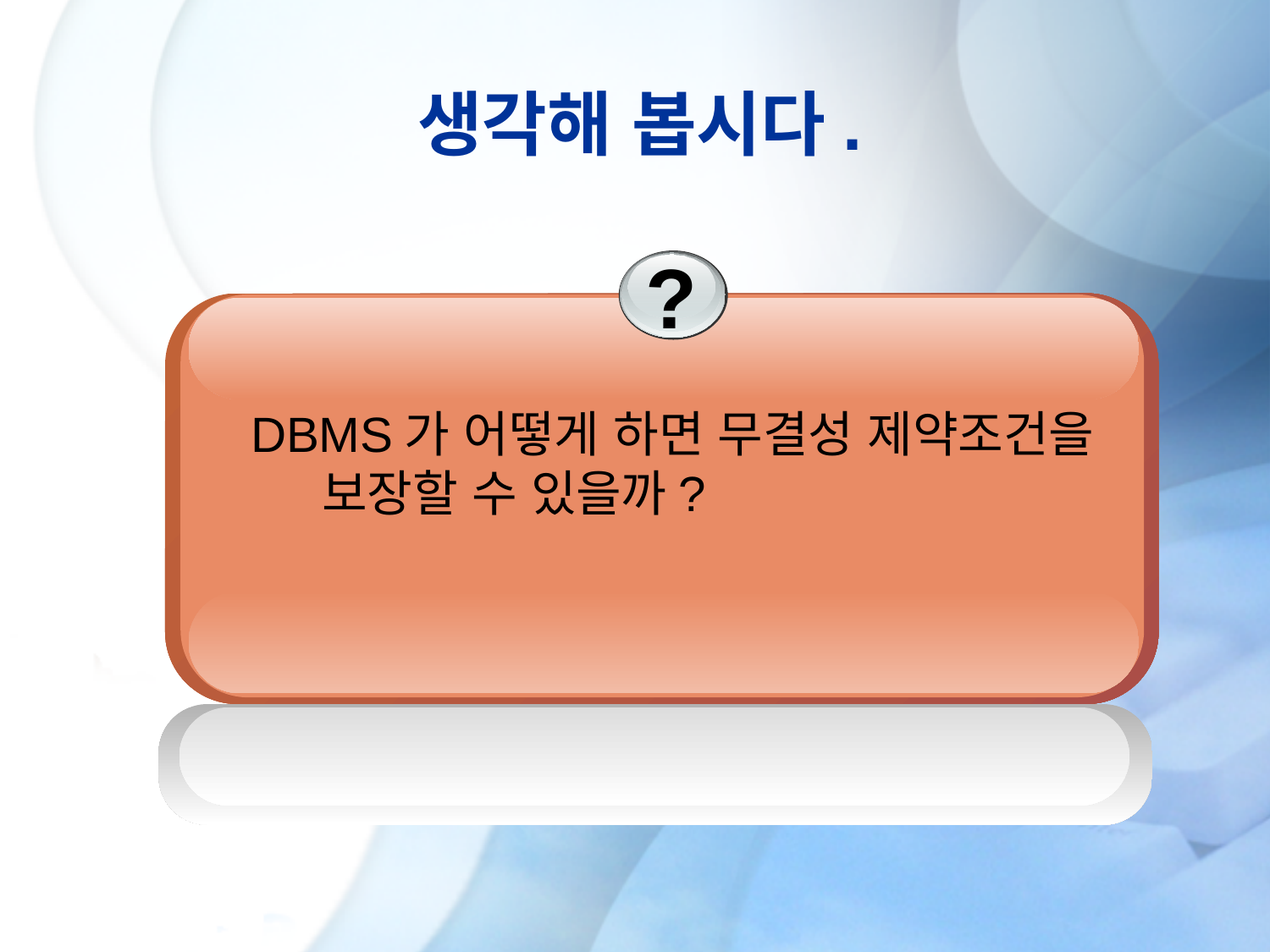

# 생각해 봅시다.
?

DBMS가 어떻게 하면 무결성 제약조건을 보장할 수 있을까?